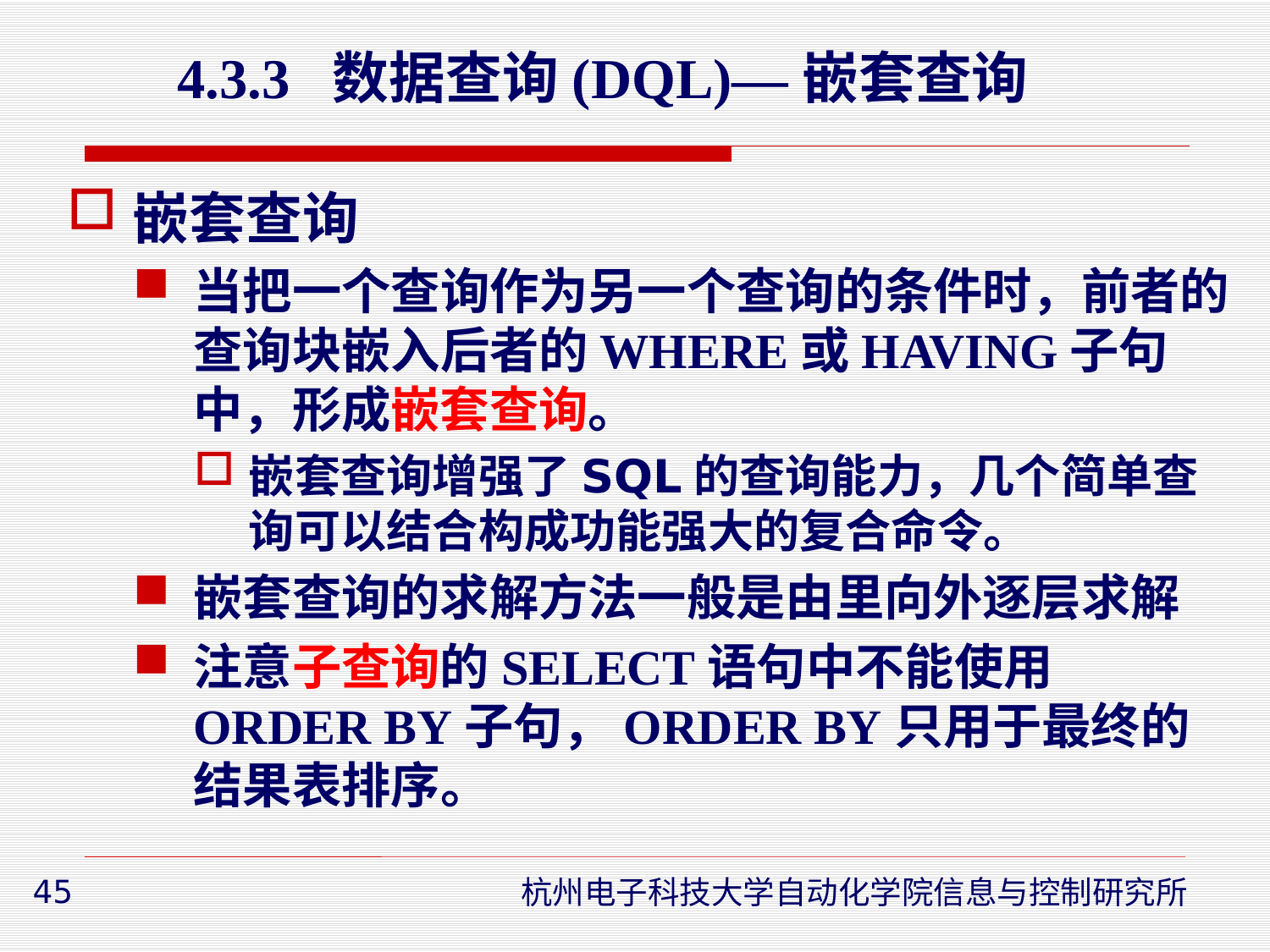

4.3.3  数据查询(DQL)—嵌套查询
嵌套查询
当把一个查询作为另一个查询的条件时，前者的查询块嵌入后者的WHERE或HAVING子句中，形成嵌套查询。
嵌套查询增强了SQL的查询能力，几个简单查询可以结合构成功能强大的复合命令。
嵌套查询的求解方法一般是由里向外逐层求解
注意子查询的SELECT语句中不能使用ORDER BY子句，ORDER BY只用于最终的结果表排序。